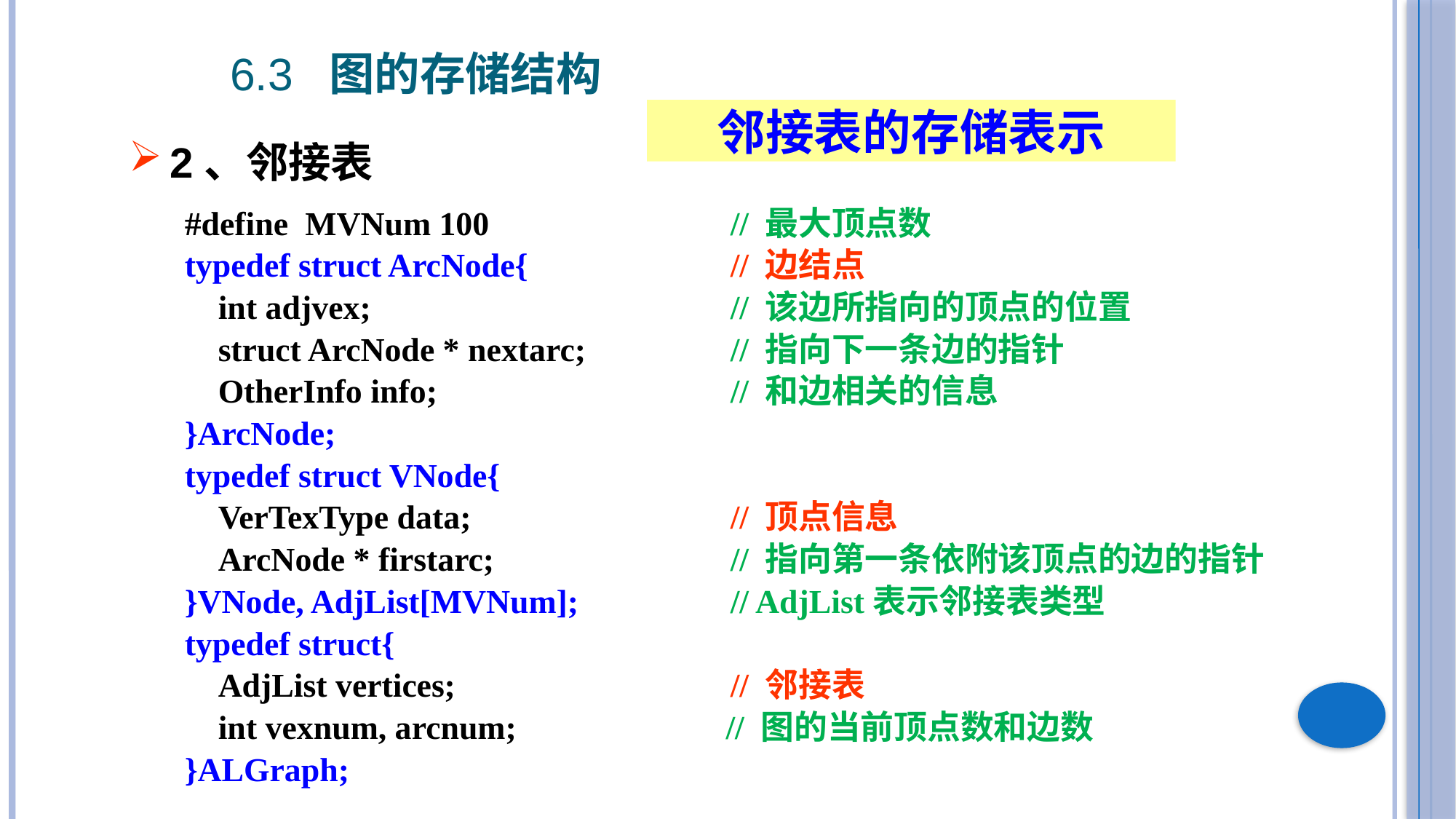

6.3  图的存储结构
邻接表的存储表示
2、邻接表

#define  MVNum 100                        	// 最大顶点数
typedef struct ArcNode{                	// 边结点
    int adjvex;                          		// 该边所指向的顶点的位置
    struct ArcNode * nextarc;          	// 指向下一条边的指针
    OtherInfo info;                      	// 和边相关的信息
}ArcNode;
typedef struct VNode{
    VerTexType data;                    	// 顶点信息
    ArcNode * firstarc;                	// 指向第一条依附该顶点的边的指针
}VNode, AdjList[MVNum];               	// AdjList表示邻接表类型
typedef struct{
    AdjList vertices;                 		// 邻接表
    int vexnum, arcnum;                         // 图的当前顶点数和边数
}ALGraph;